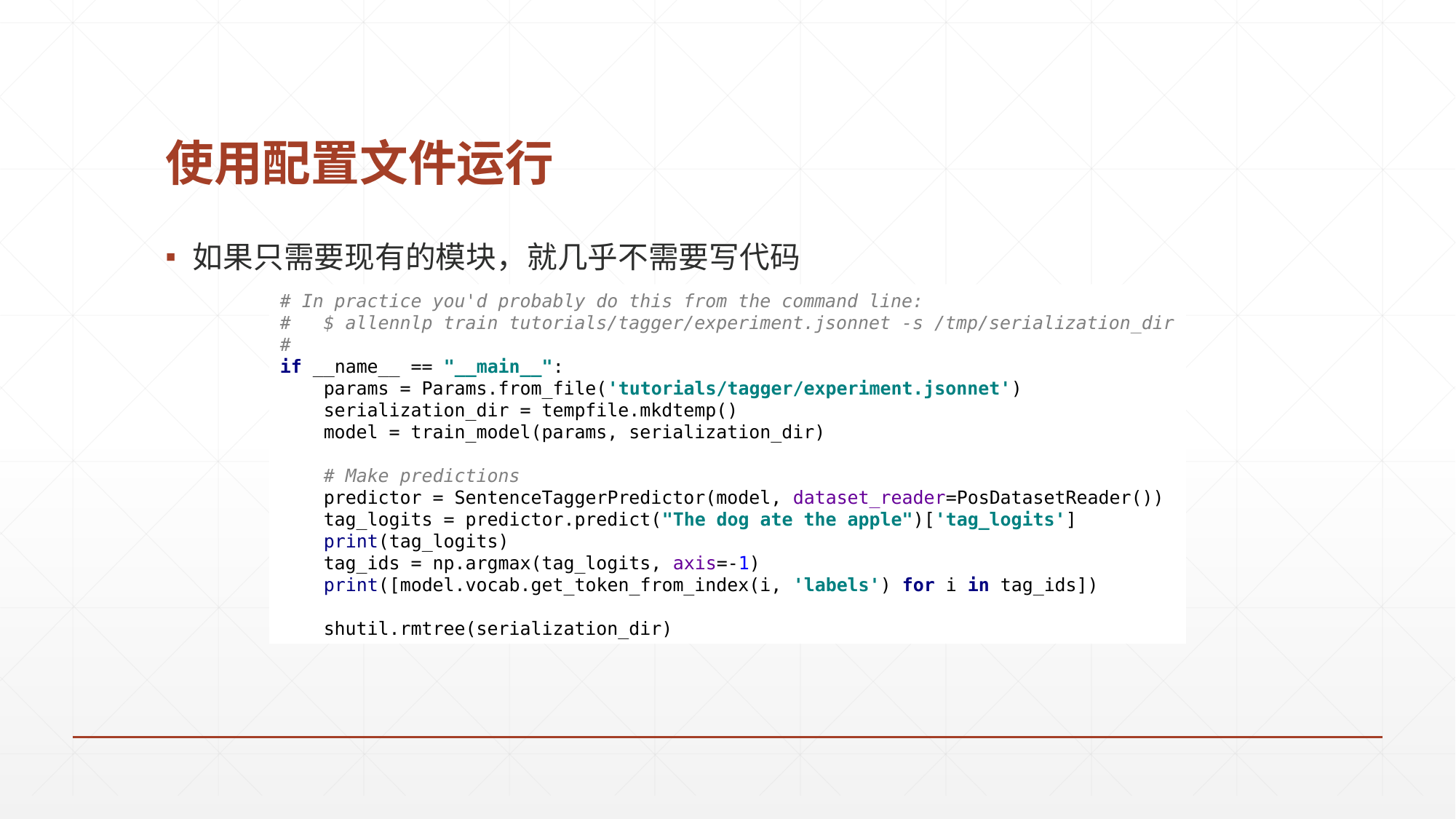

# 使用配置文件运行
如果只需要现有的模块，就几乎不需要写代码
# In practice you'd probably do this from the command line: #   $ allennlp train tutorials/tagger/experiment.jsonnet -s /tmp/serialization_dir # if __name__ == "__main__": params = Params.from_file('tutorials/tagger/experiment.jsonnet') serialization_dir = tempfile.mkdtemp() model = train_model(params, serialization_dir) # Make predictions predictor = SentenceTaggerPredictor(model, dataset_reader=PosDatasetReader()) tag_logits = predictor.predict("The dog ate the apple")['tag_logits'] print(tag_logits) tag_ids = np.argmax(tag_logits, axis=-1) print([model.vocab.get_token_from_index(i, 'labels') for i in tag_ids]) shutil.rmtree(serialization_dir)